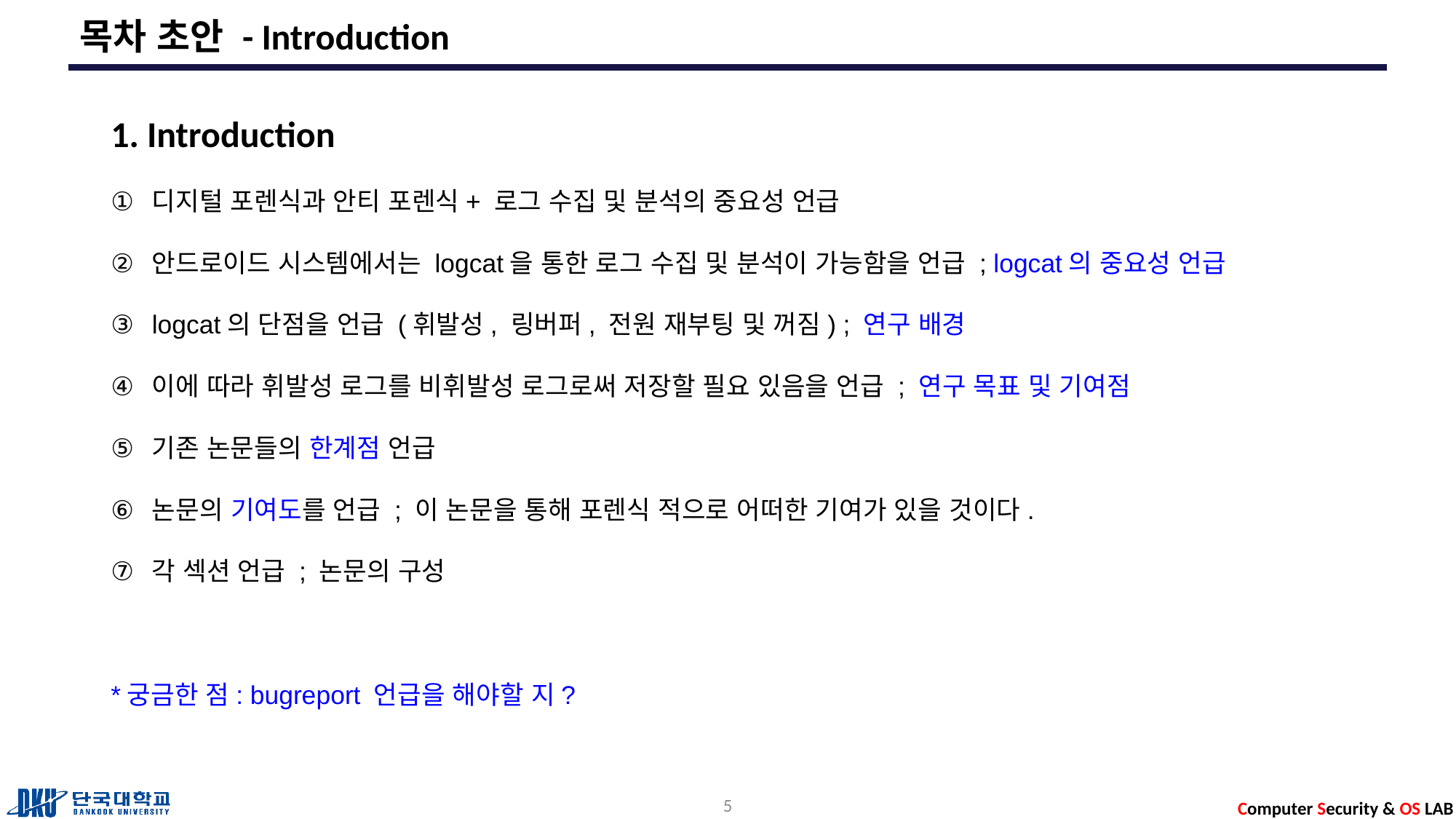

# 목차 초안 - Introduction
1. Introduction
디지털 포렌식과 안티 포렌식+ 로그 수집 및 분석의 중요성 언급
안드로이드 시스템에서는 logcat을 통한 로그 수집 및 분석이 가능함을 언급 ; logcat의 중요성 언급
logcat의 단점을 언급 (휘발성, 링버퍼, 전원 재부팅 및 꺼짐) ; 연구 배경
이에 따라 휘발성 로그를 비휘발성 로그로써 저장할 필요 있음을 언급 ; 연구 목표 및 기여점
기존 논문들의 한계점 언급
논문의 기여도를 언급 ; 이 논문을 통해 포렌식 적으로 어떠한 기여가 있을 것이다.
각 섹션 언급 ; 논문의 구성

*궁금한 점: bugreport 언급을 해야할 지?
5